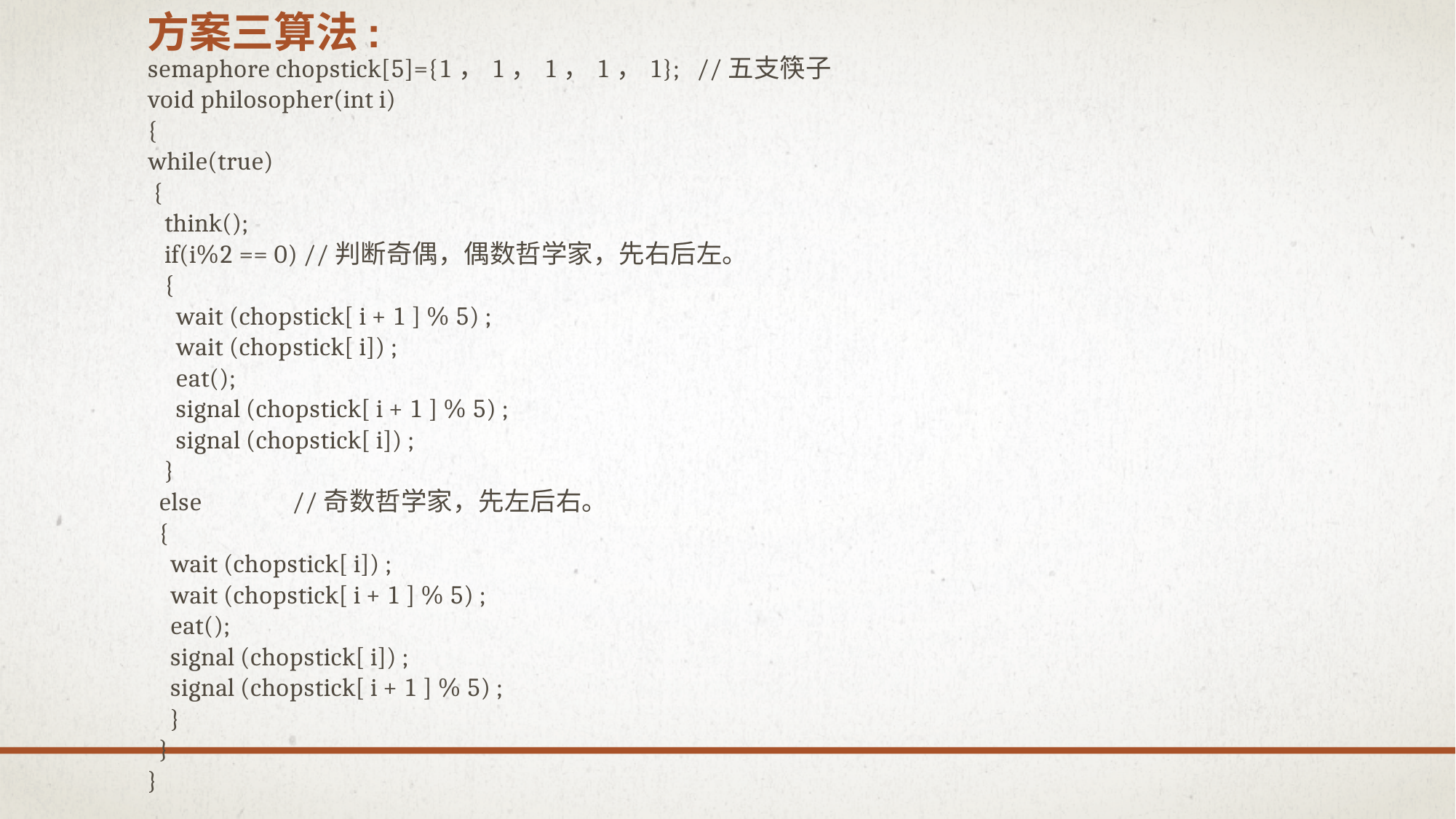

# 方案三算法:
semaphore chopstick[5]={1，1，1，1，1};   //五支筷子
void philosopher(int i)
{
while(true)
 {
   think();
   if(i%2 == 0) //判断奇偶，偶数哲学家，先右后左。
   {
     wait (chopstick[ i + 1 ] % 5) ;
     wait (chopstick[ i]) ;
     eat();
     signal (chopstick[ i + 1 ] % 5) ;
     signal (chopstick[ i]) ;
   }
  else                //奇数哲学家，先左后右。
  {
    wait (chopstick[ i]) ;
    wait (chopstick[ i + 1 ] % 5) ;
    eat();
    signal (chopstick[ i]) ;
    signal (chopstick[ i + 1 ] % 5) ;
    }
  }
}